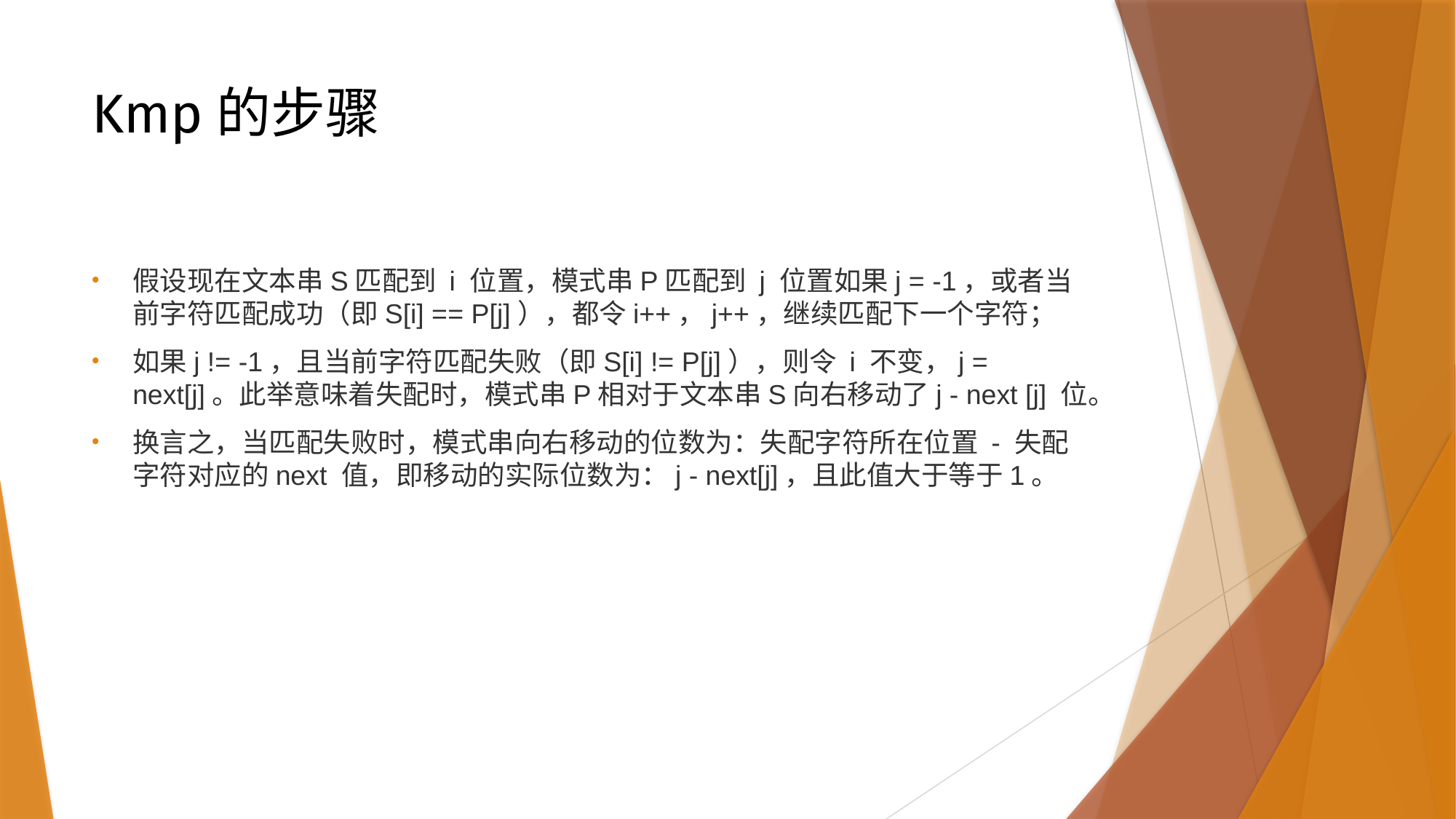

# Kmp的步骤
假设现在文本串S匹配到 i 位置，模式串P匹配到 j 位置如果j = -1，或者当前字符匹配成功（即S[i] == P[j]），都令i++，j++，继续匹配下一个字符；
如果j != -1，且当前字符匹配失败（即S[i] != P[j]），则令 i 不变，j = next[j]。此举意味着失配时，模式串P相对于文本串S向右移动了j - next [j] 位。
换言之，当匹配失败时，模式串向右移动的位数为：失配字符所在位置 - 失配字符对应的next 值，即移动的实际位数为：j - next[j]，且此值大于等于1。